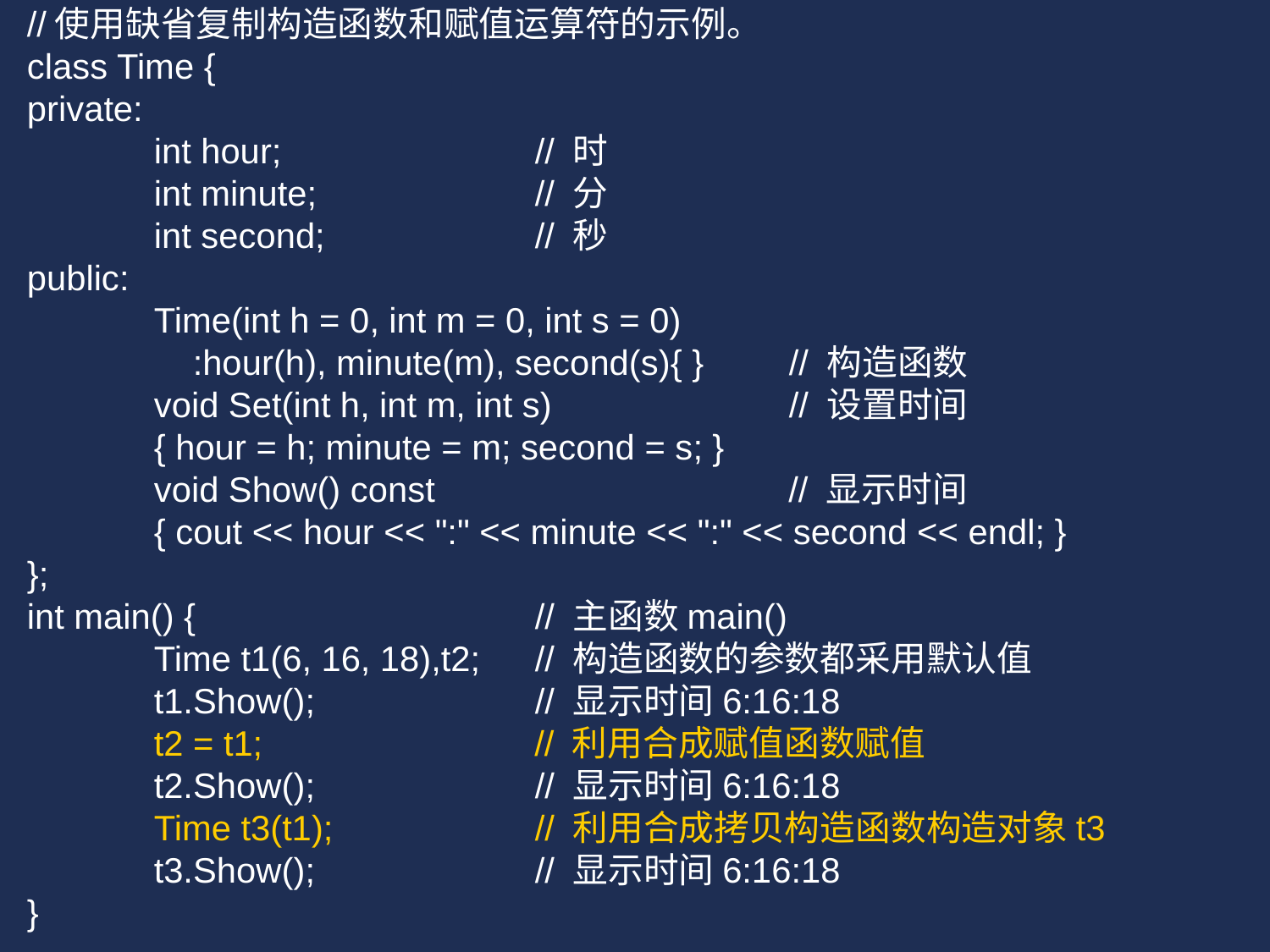

//使用缺省复制构造函数和赋值运算符的示例。
class Time {
private:
	int hour;		// 时
	int minute;		// 分
	int second;		// 秒
public:
	Time(int h = 0, int m = 0, int s = 0)
	    :hour(h), minute(m), second(s){ } 	// 构造函数
	void Set(int h, int m, int s)		// 设置时间
	{ hour = h; minute = m; second = s; }
	void Show() const		             // 显示时间
	{ cout << hour << ":" << minute << ":" << second << endl; }
};
int main() {			// 主函数main()
	Time t1(6, 16, 18),t2;	// 构造函数的参数都采用默认值
	t1.Show();		// 显示时间6:16:18
	t2 = t1;		             // 利用合成赋值函数赋值
	t2.Show();		// 显示时间6:16:18
	Time t3(t1);		// 利用合成拷贝构造函数构造对象t3
	t3.Show();		// 显示时间6:16:18
}